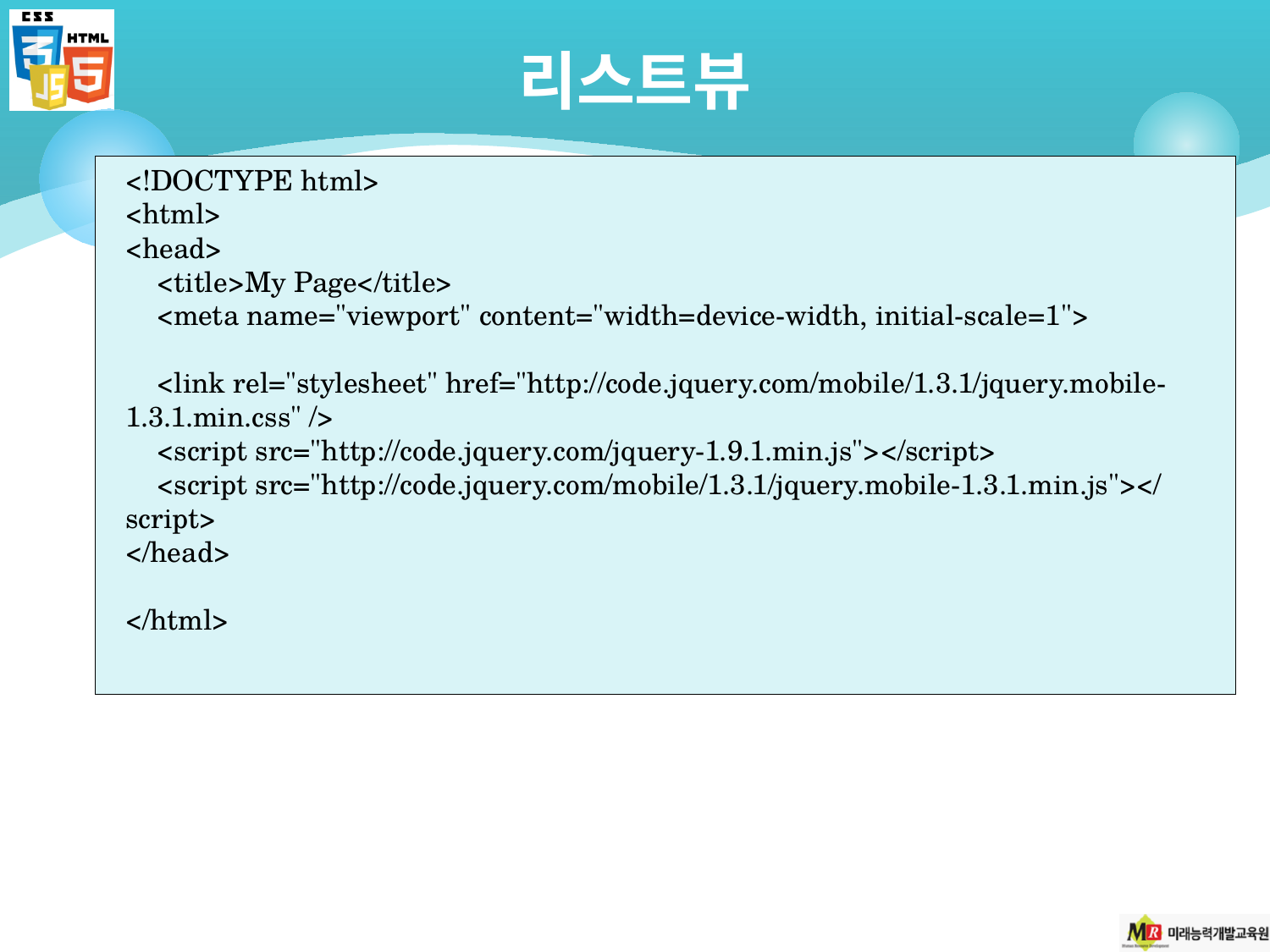

# 리스트뷰
<!DOCTYPE html>
<html>
<head>
    <title>My Page</title>
    <meta name="viewport" content="width=device-width, initial-scale=1">

    <link rel="stylesheet" href="http://code.jquery.com/mobile/1.3.1/jquery.mobile-1.3.1.min.css" />
    <script src="http://code.jquery.com/jquery-1.9.1.min.js"></script>
    <script src="http://code.jquery.com/mobile/1.3.1/jquery.mobile-1.3.1.min.js"></script>
</head>

</html>